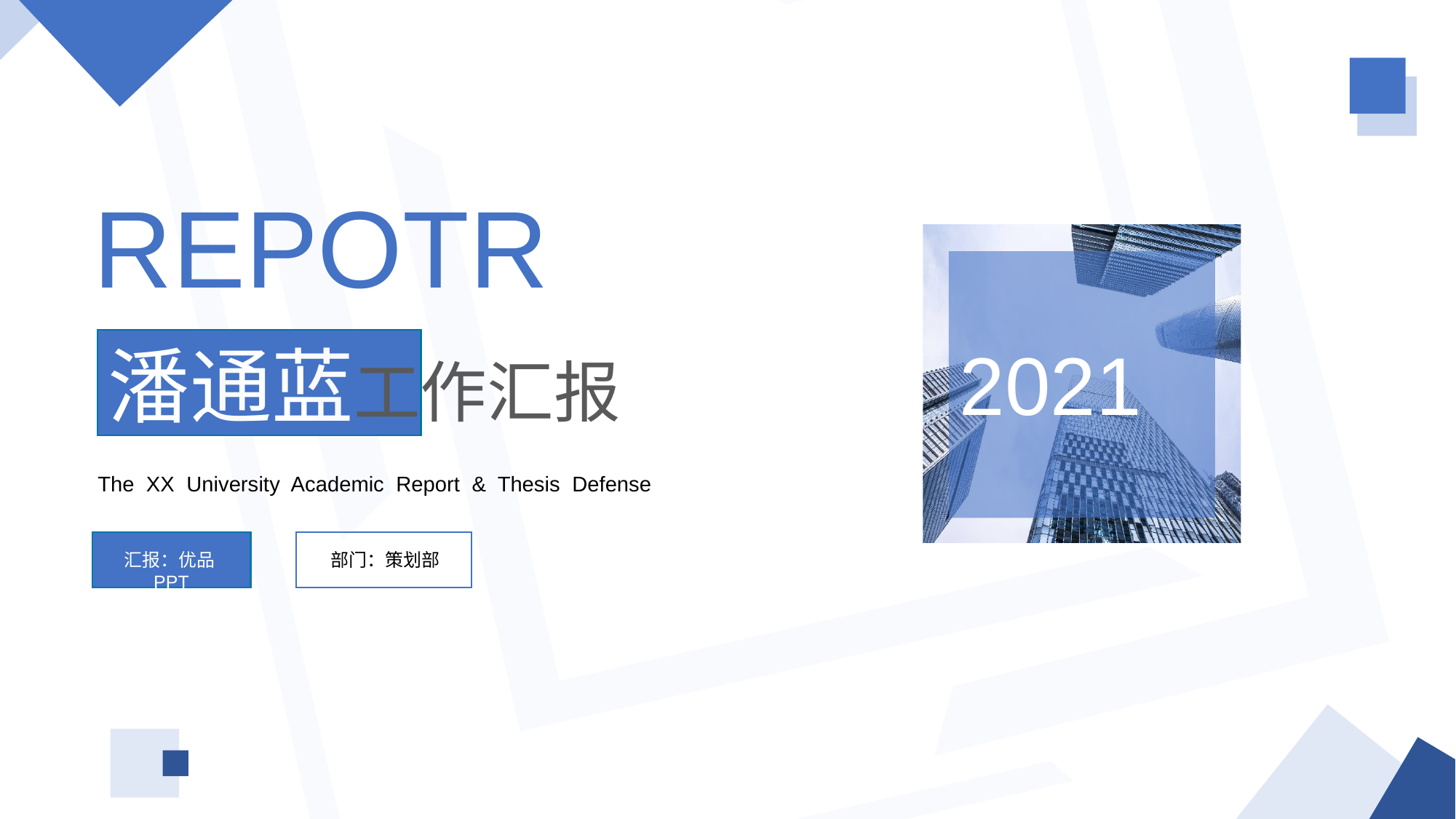

REPOTR

潘通蓝工作汇报

2021
The  XX  University  Academic  Report  &  Thesis  Defense

汇报：优品PPT

部门：策划部